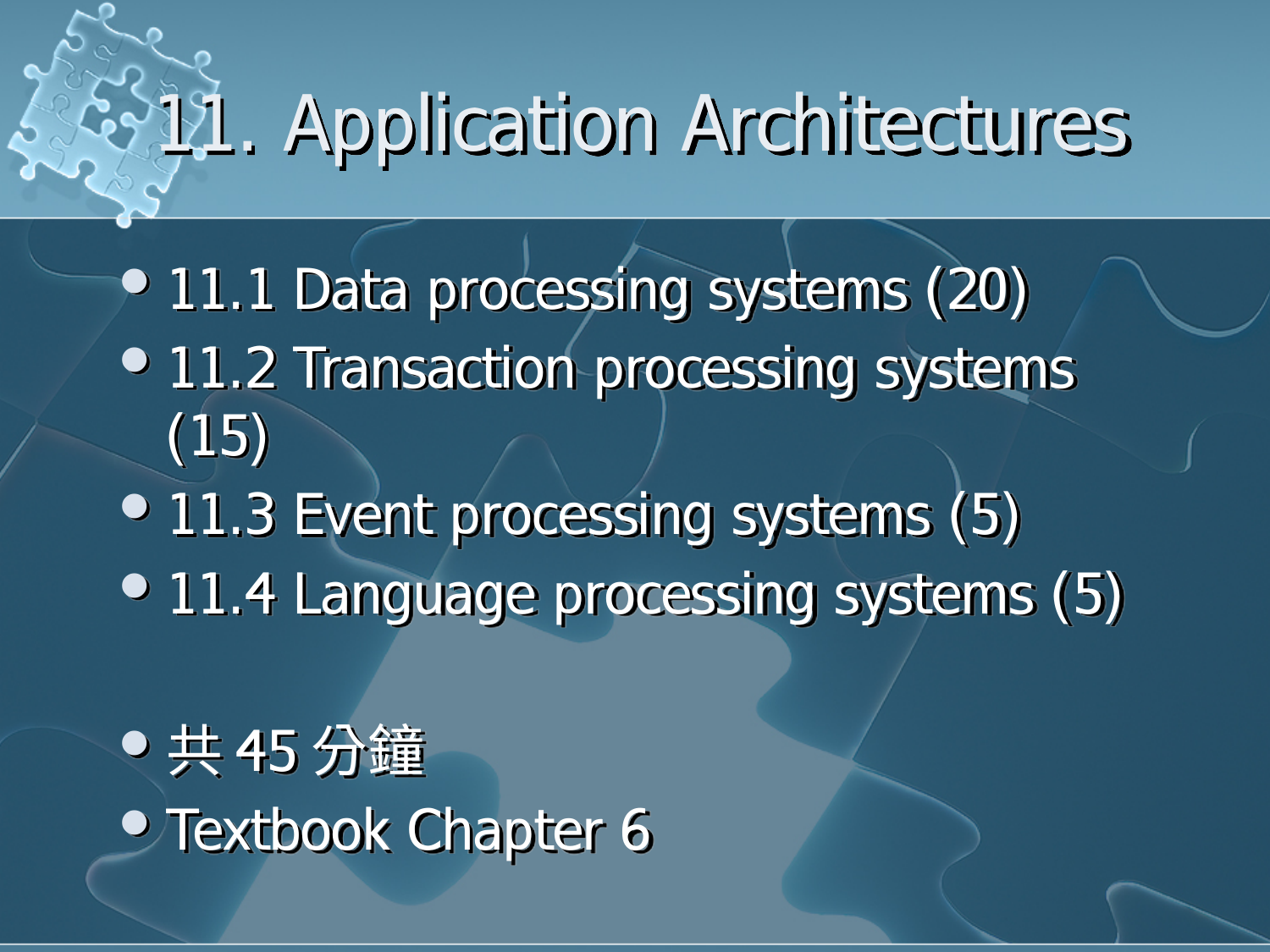

# 11. Application Architectures
11.1 Data processing systems (20)
11.2 Transaction processing systems (15)
11.3 Event processing systems (5)
11.4 Language processing systems (5)

共45分鐘
Textbook Chapter 6